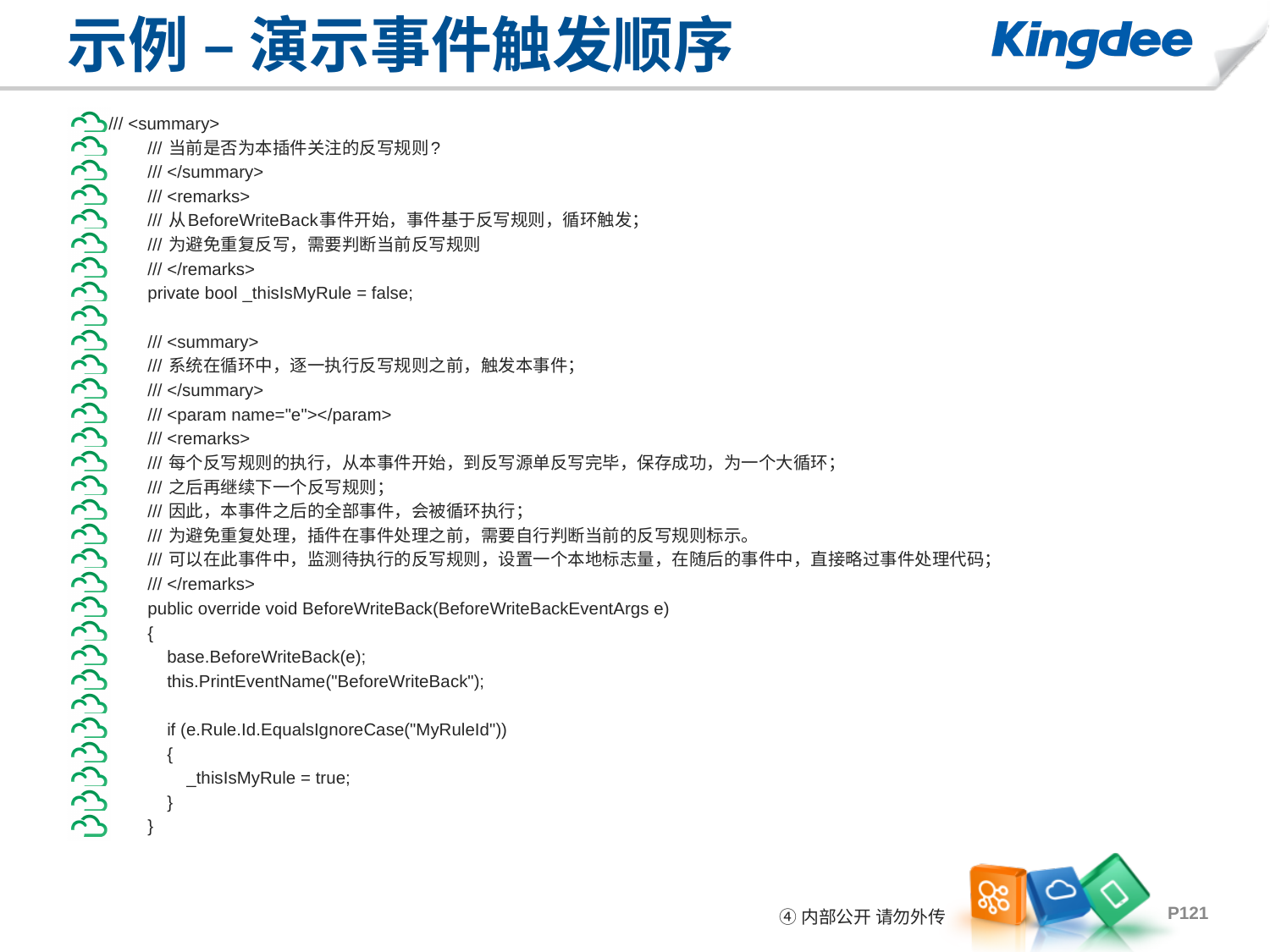

# 示例 – 演示事件触发顺序
/// <summary>
        /// 当前是否为本插件关注的反写规则?
        /// </summary>
        /// <remarks>
        /// 从BeforeWriteBack事件开始，事件基于反写规则，循环触发；
        /// 为避免重复反写，需要判断当前反写规则
        /// </remarks>
        private bool _thisIsMyRule = false;

        /// <summary>
        /// 系统在循环中，逐一执行反写规则之前，触发本事件；
        /// </summary>
        /// <param name="e"></param>
        /// <remarks>
        /// 每个反写规则的执行，从本事件开始，到反写源单反写完毕，保存成功，为一个大循环；
        /// 之后再继续下一个反写规则；
        /// 因此，本事件之后的全部事件，会被循环执行；
        /// 为避免重复处理，插件在事件处理之前，需要自行判断当前的反写规则标示。
        /// 可以在此事件中，监测待执行的反写规则，设置一个本地标志量，在随后的事件中，直接略过事件处理代码；
        /// </remarks>
        public override void BeforeWriteBack(BeforeWriteBackEventArgs e)
        {
            base.BeforeWriteBack(e);
            this.PrintEventName("BeforeWriteBack");

            if (e.Rule.Id.EqualsIgnoreCase("MyRuleId"))
            {
                _thisIsMyRule = true;
            }
        }